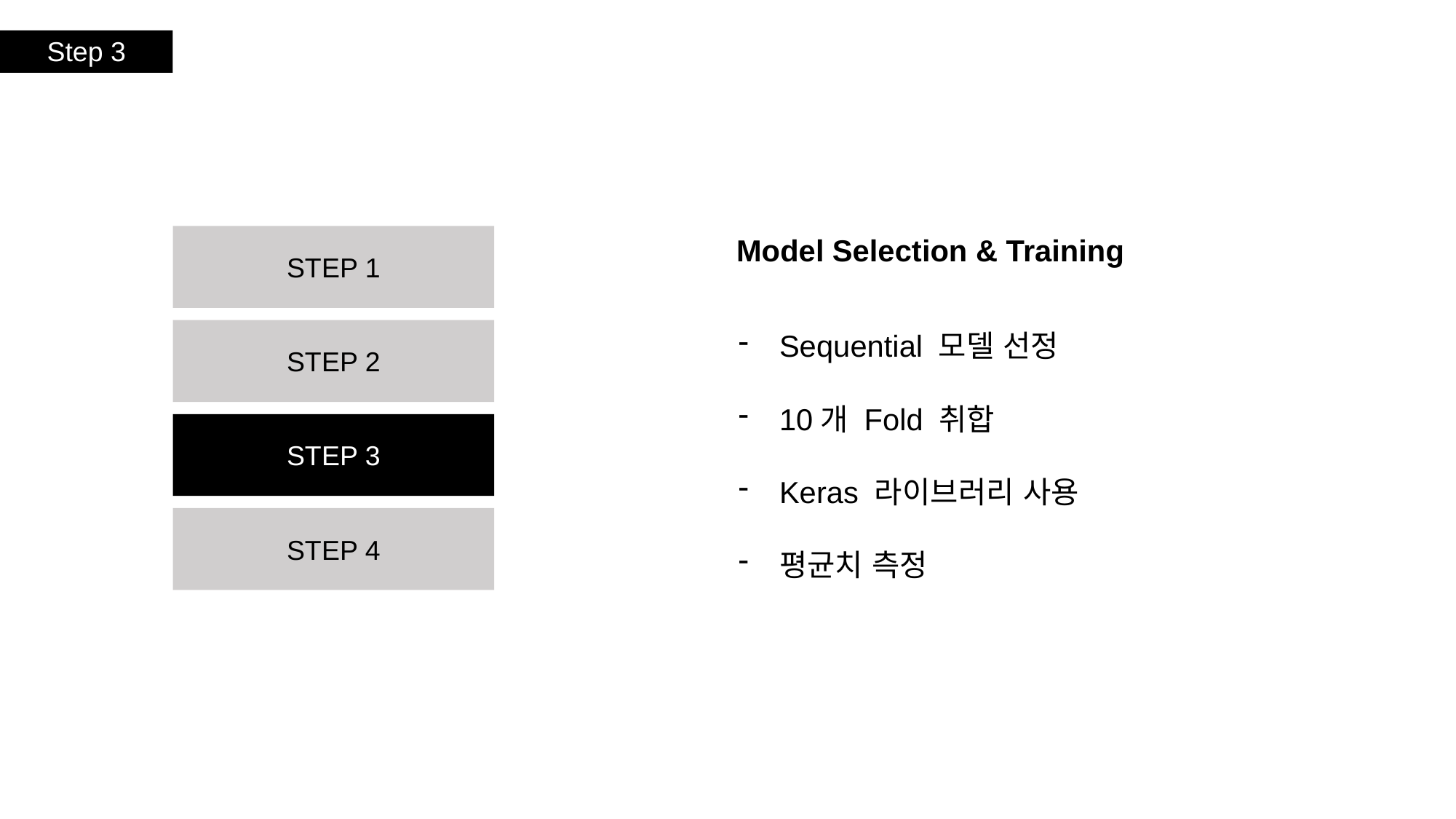

Step 3
STEP 1
Model Selection & Training
STEP 2
Sequential 모델 선정

10개 Fold 취합

Keras 라이브러리 사용

평균치 측정

STEP 3
STEP 4